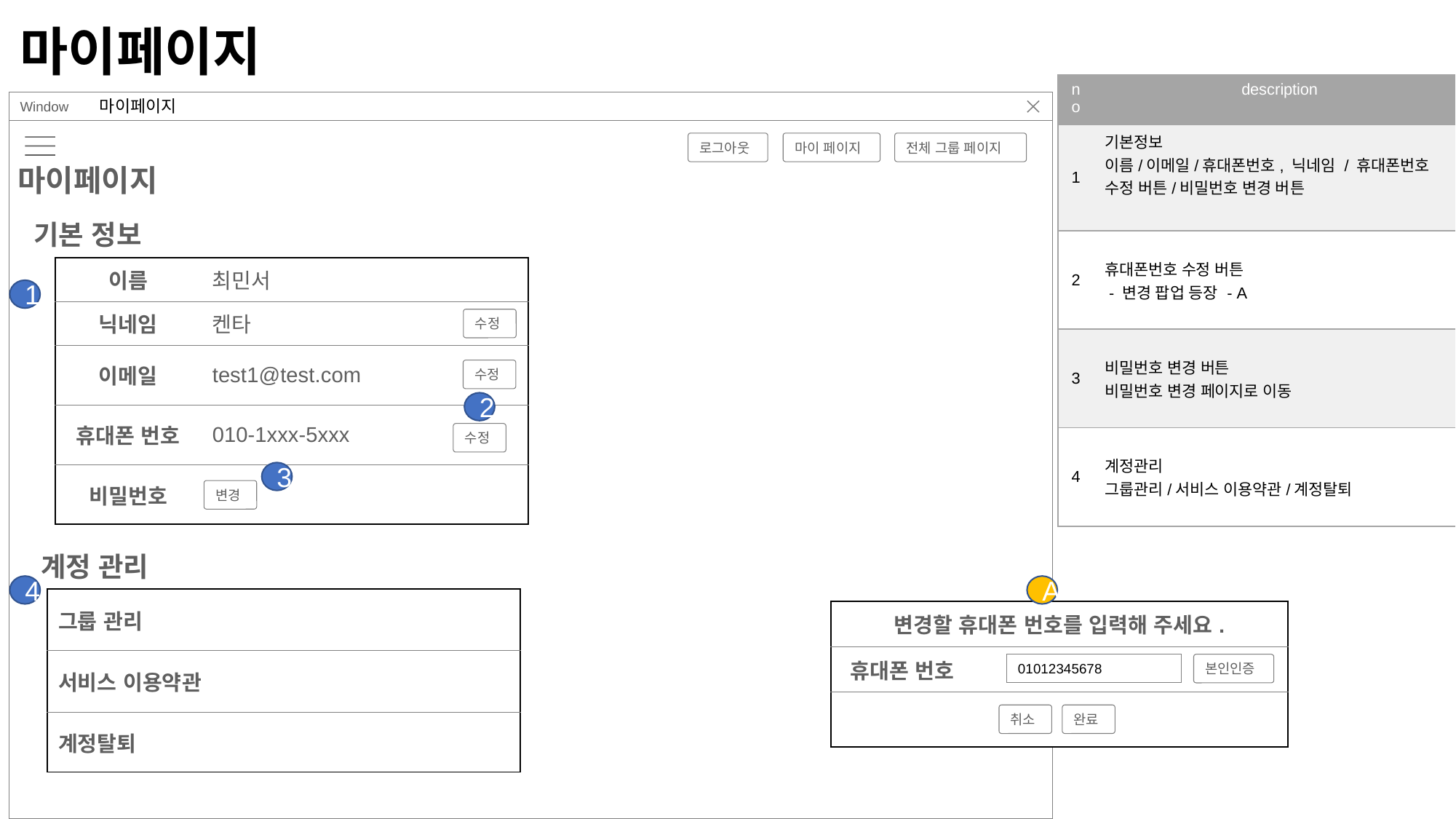

# 마이페이지
| no | description |
| --- | --- |
| 1 | 기본정보 이름/이메일/휴대폰번호, 닉네임 / 휴대폰번호 수정 버튼/비밀번호 변경 버튼 |
| 2 | 휴대폰번호 수정 버튼 - 변경 팝업 등장 - A |
| 3 | 비밀번호 변경 버튼 비밀번호 변경 페이지로 이동 |
| 4 | 계정관리 그룹관리/서비스 이용약관/계정탈퇴 |
마이페이지
Window

마이 페이지
전체 그룹 페이지
로그아웃

마이페이지
기본 정보
| 이름 | 최민서 |  |
| --- | --- | --- |
| 닉네임 | 켄타 |  |
| 이메일 | test1@test.com |  |
| 휴대폰 번호 | 010-1xxx-5xxx |  |
| 비밀번호 |  |  |
1
수정
수정
2
수정
3
변경
계정 관리
4
A
| 그룹 관리 |
| --- |
| 서비스 이용약관 |
| 계정탈퇴 |
| 변경할 휴대폰 번호를 입력해 주세요. |  |  |
| --- | --- | --- |
| 휴대폰 번호 |  |  |
|  |  |  |
본인인증
01012345678
완료
취소